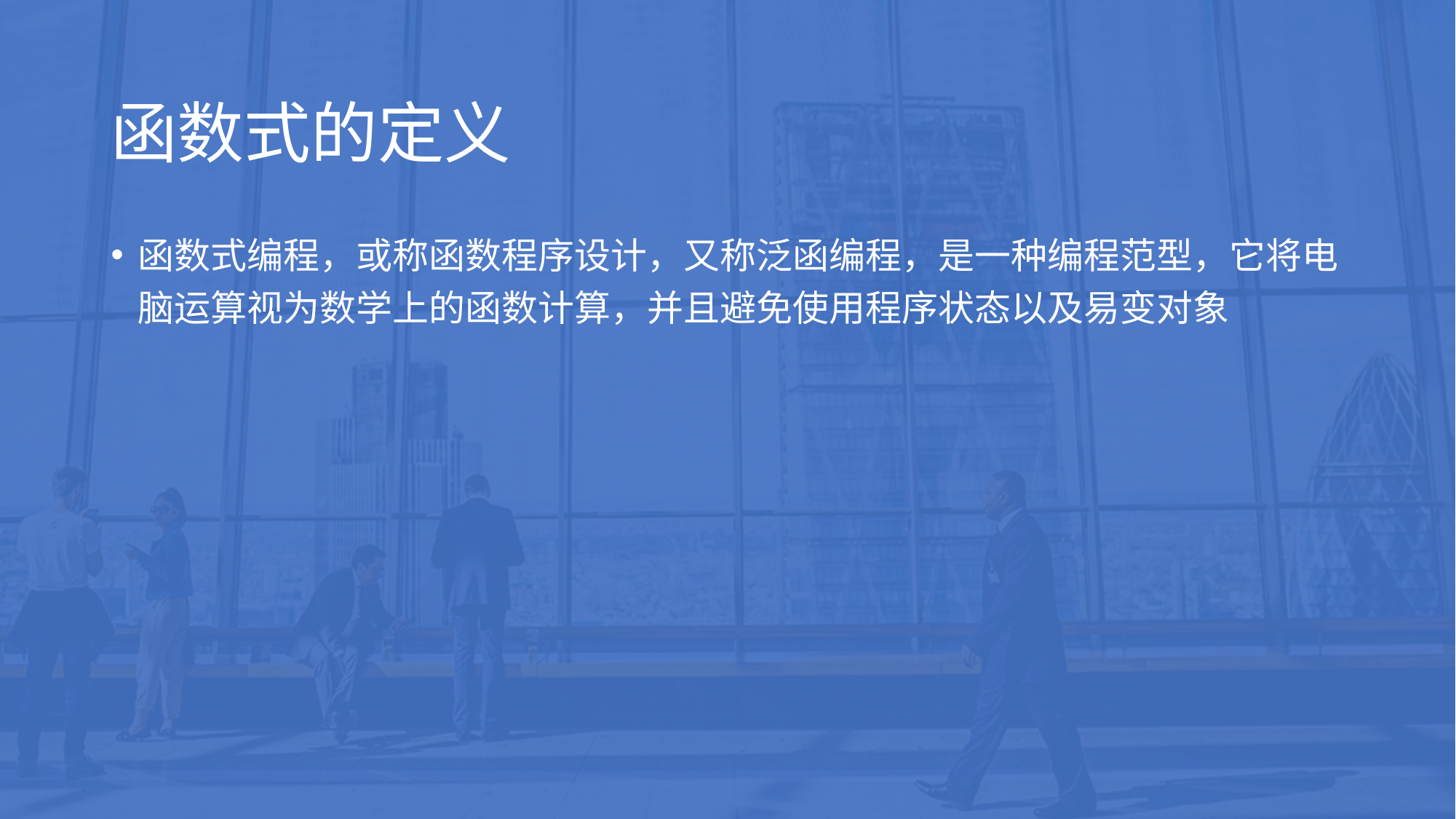

# 函数式的定义
函数式编程，或称函数程序设计，又称泛函编程，是一种编程范型，它将电脑运算视为数学上的函数计算，并且避免使用程序状态以及易变对象